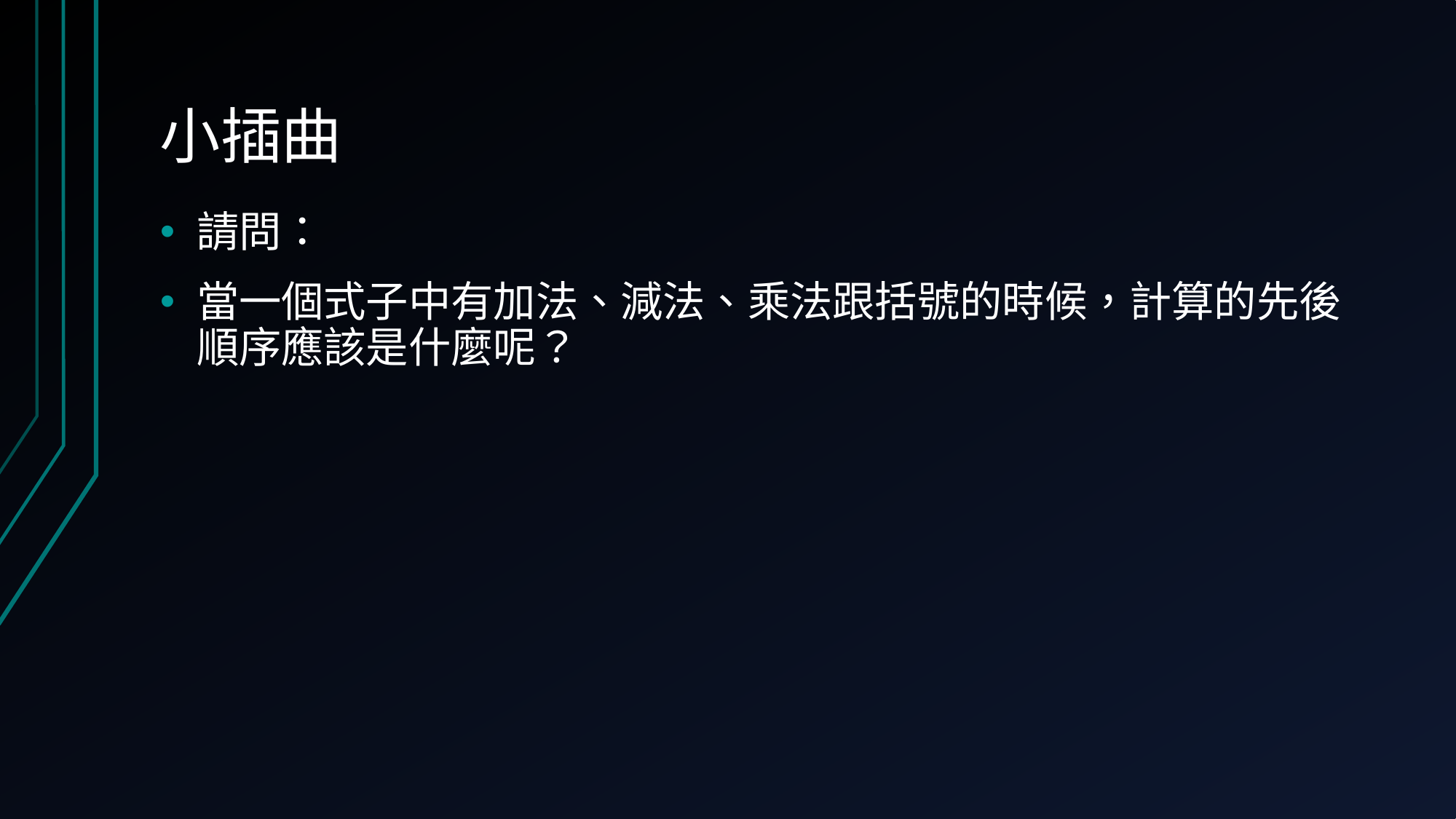

# 小插曲
請問：
當一個式子中有加法、減法、乘法跟括號的時候，計算的先後順序應該是什麼呢？